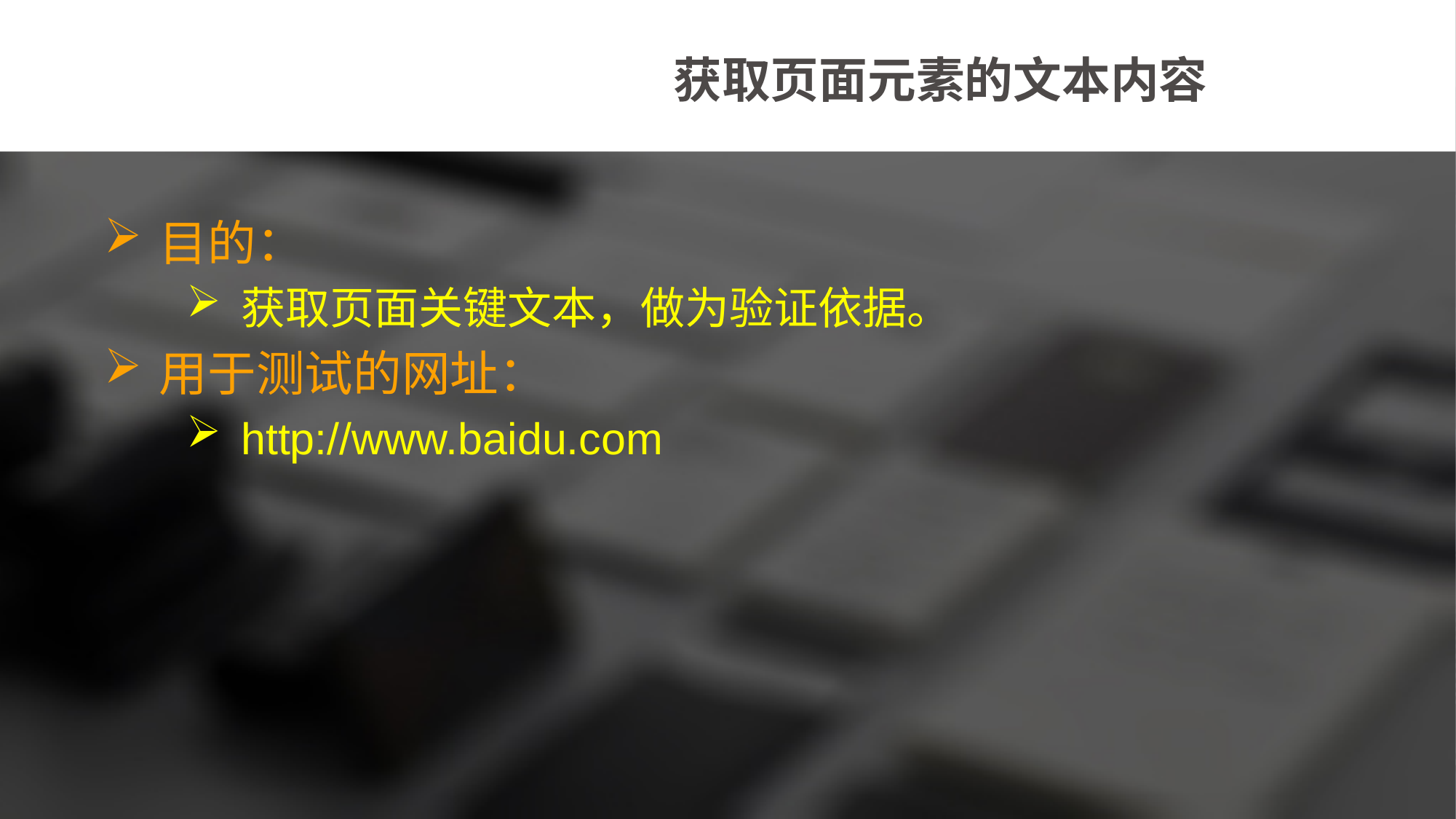

获取页面元素的文本内容
目的：
获取页面关键文本，做为验证依据。
用于测试的网址：
http://www.baidu.com